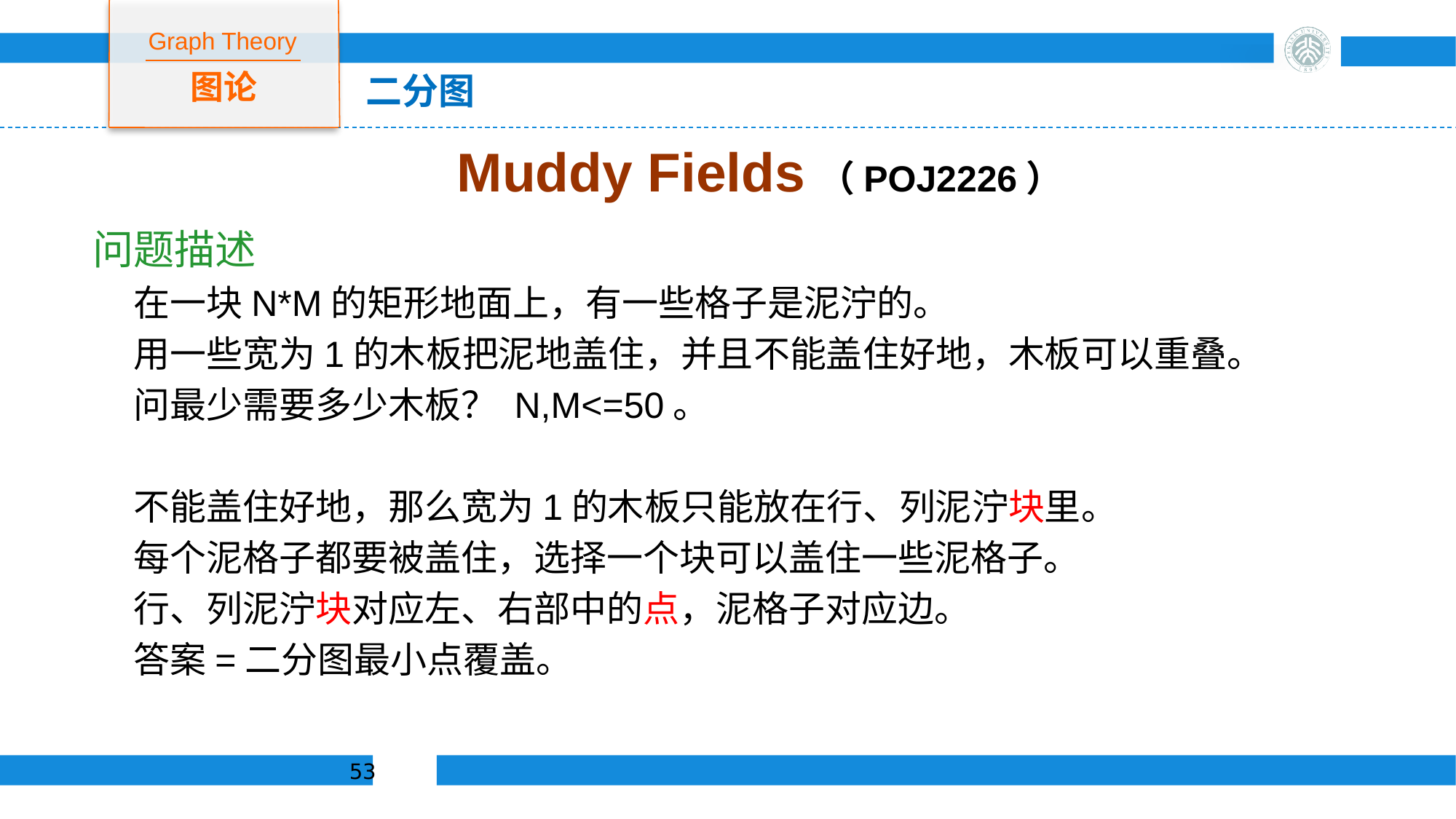

Graph Theory
图论
二分图
# Muddy Fields（POJ2226）
问题描述
	在一块N*M的矩形地面上，有一些格子是泥泞的。
	用一些宽为1的木板把泥地盖住，并且不能盖住好地，木板可以重叠。
	问最少需要多少木板？ N,M<=50。

	不能盖住好地，那么宽为1的木板只能放在行、列泥泞块里。
	每个泥格子都要被盖住，选择一个块可以盖住一些泥格子。
	行、列泥泞块对应左、右部中的点，泥格子对应边。
	答案=二分图最小点覆盖。